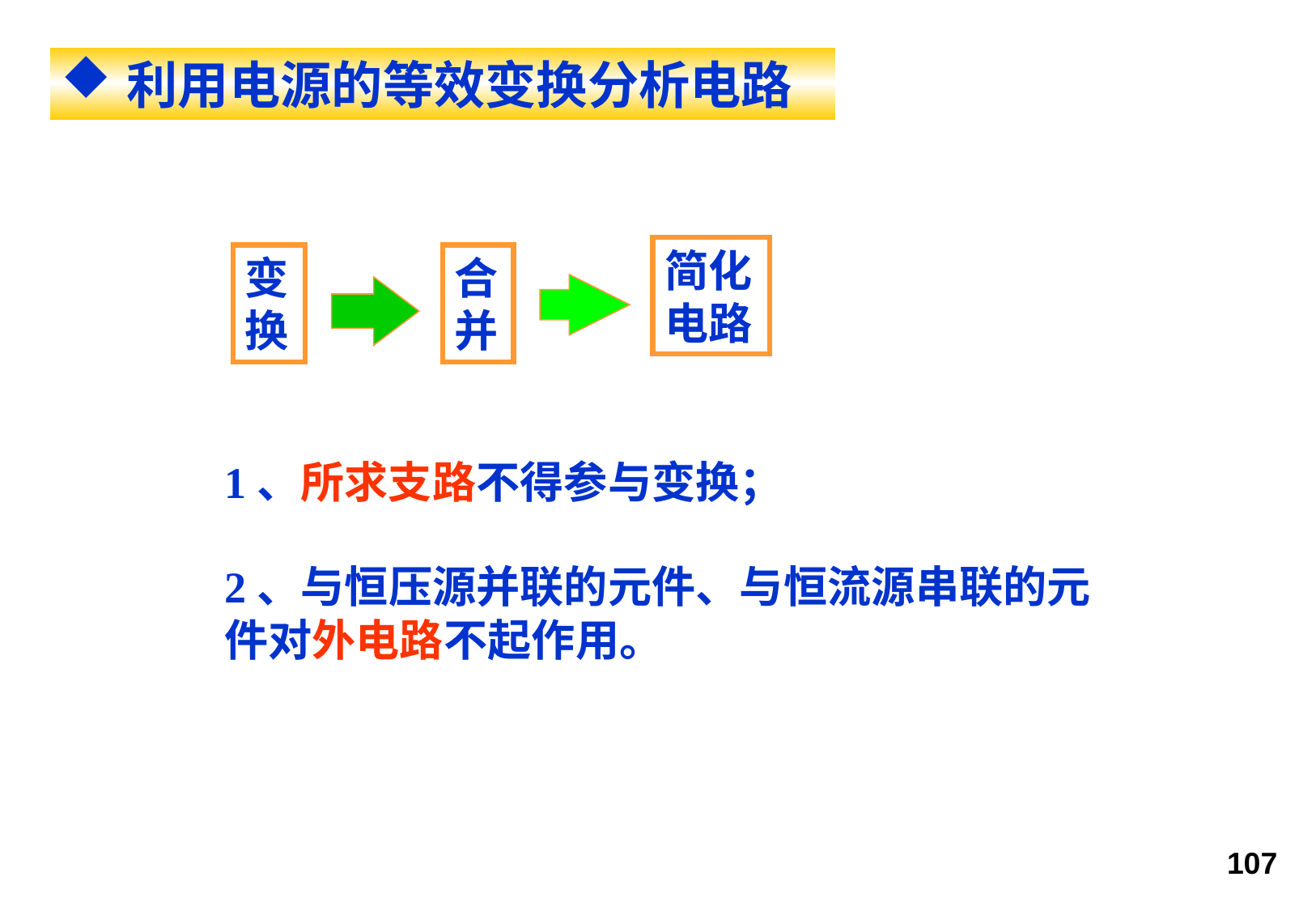

利用电源的等效变换分析电路
简化电路
变换
合并

1、所求支路不得参与变换；
2、与恒压源并联的元件、与恒流源串联的元件对外电路不起作用。